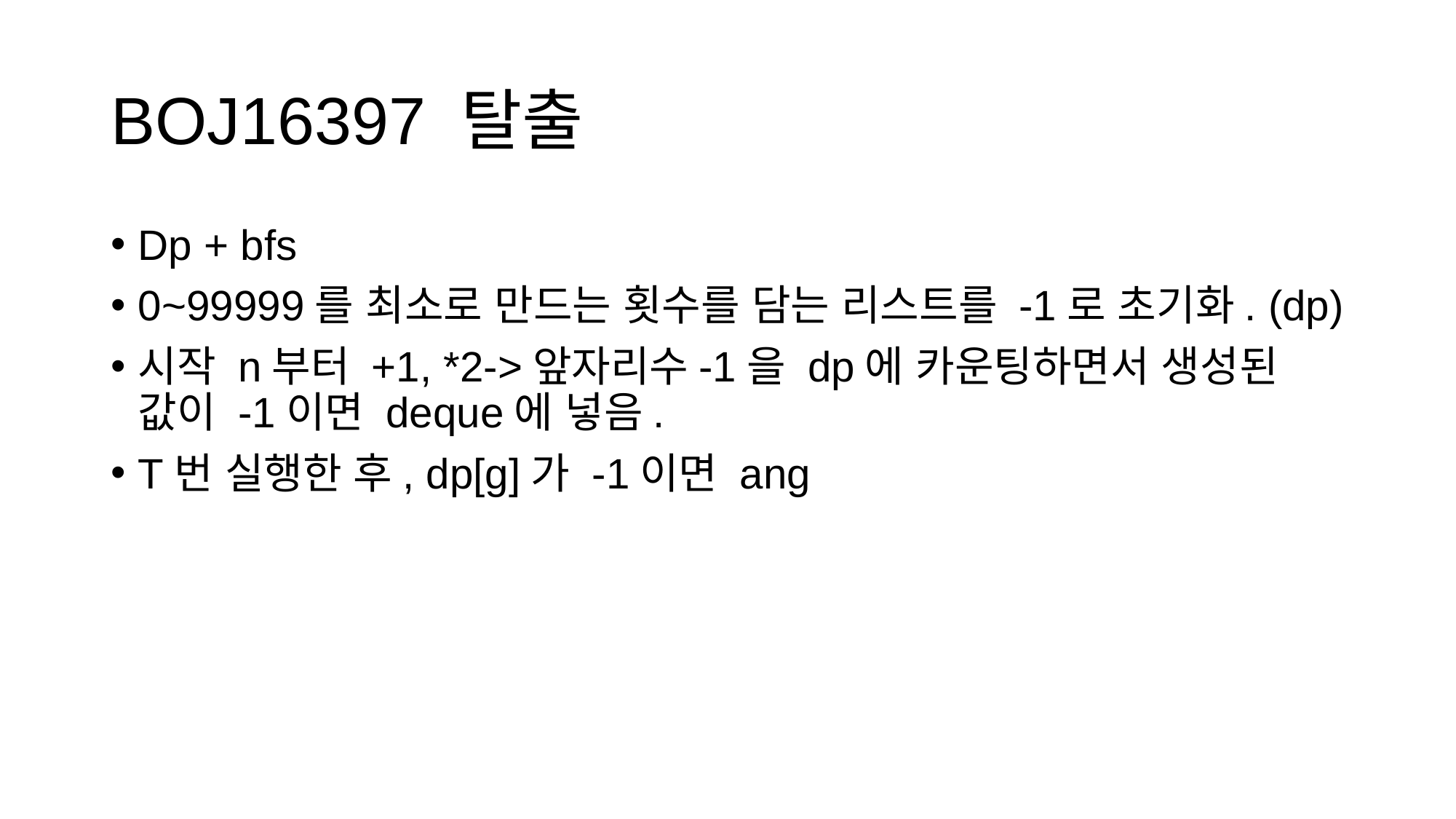

# BOJ16397 탈출
Dp + bfs
0~99999를 최소로 만드는 횟수를 담는 리스트를 -1로 초기화. (dp)
시작 n부터 +1, *2->앞자리수-1을 dp에 카운팅하면서 생성된 값이 -1이면 deque에 넣음.
T번 실행한 후, dp[g]가 -1이면 ang